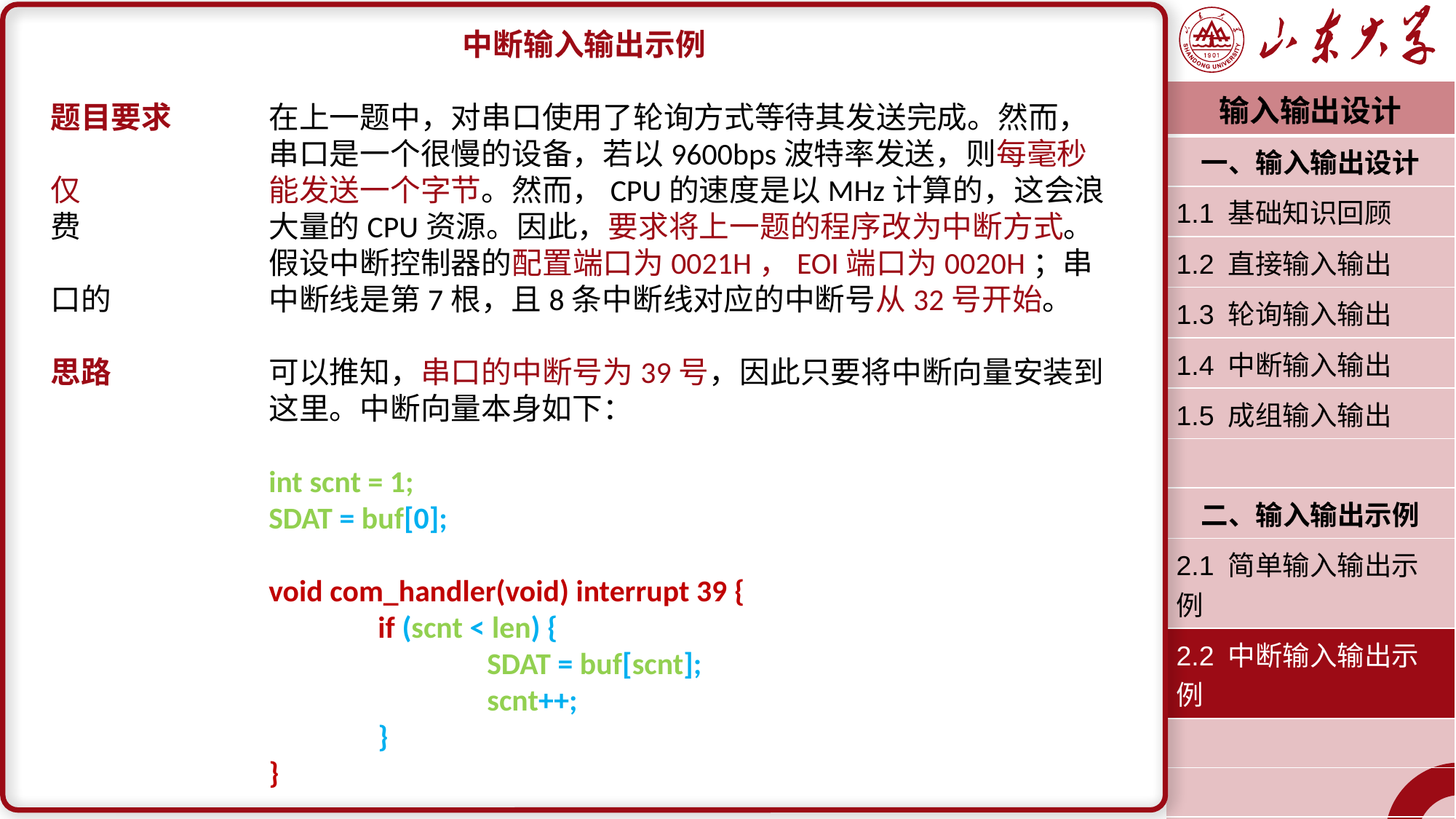

中断输入输出示例

题目要求	在上一题中，对串口使用了轮询方式等待其发送完成。然而，		串口是一个很慢的设备，若以9600bps波特率发送，则每毫秒仅		能发送一个字节。然而，CPU的速度是以MHz计算的，这会浪费		大量的CPU资源。因此，要求将上一题的程序改为中断方式。
		假设中断控制器的配置端口为0021H，EOI端口为0020H；串口的		中断线是第7根，且8条中断线对应的中断号从32号开始。

思路		可以推知，串口的中断号为39号，因此只要将中断向量安装到		这里。中断向量本身如下：

		int scnt = 1;
		SDAT = buf[0];

		void com_handler(void) interrupt 39 {
			if (scnt < len) {
				SDAT = buf[scnt];
				scnt++;
			}
		}
| 输入输出设计 |
| --- |
| 一、输入输出设计 |
| 1.1 基础知识回顾 |
| 1.2 直接输入输出 |
| 1.3 轮询输入输出 |
| 1.4 中断输入输出 |
| 1.5 成组输入输出 |
|  |
| 二、输入输出示例 |
| 2.1 简单输入输出示例 |
| 2.2 中断输入输出示例 |
|  |
|  |
|  |
| 潘润宇 2022.10 |